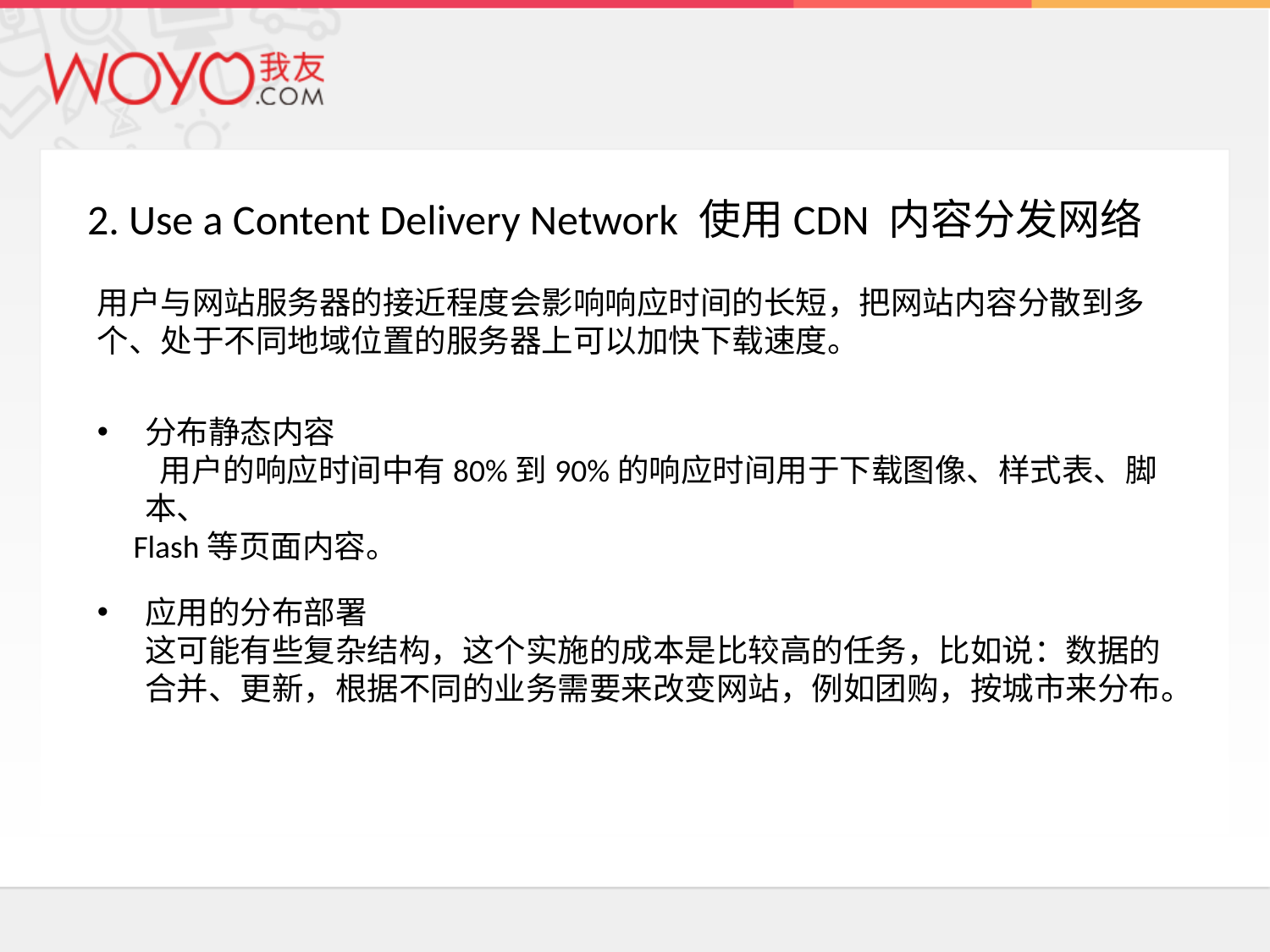

2. Use a Content Delivery Network 使用CDN 内容分发网络
用户与网站服务器的接近程度会影响响应时间的长短，把网站内容分散到多
个、处于不同地域位置的服务器上可以加快下载速度。
分布静态内容
	 用户的响应时间中有80%到90%的响应时间用于下载图像、样式表、脚本、
     Flash等页面内容。
应用的分布部署
	这可能有些复杂结构，这个实施的成本是比较高的任务，比如说：数据的合并、更新，根据不同的业务需要来改变网站，例如团购，按城市来分布。